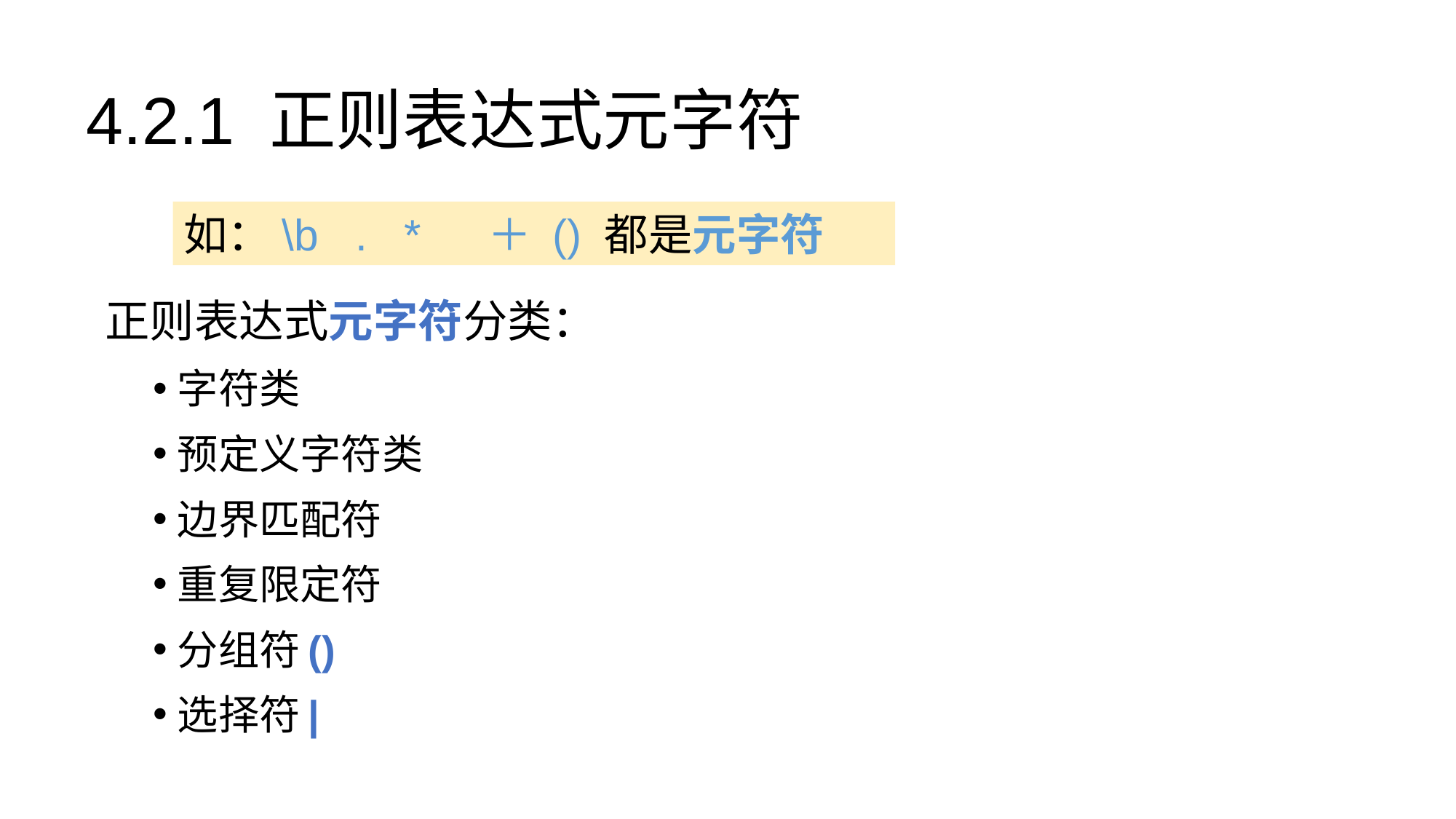

# 4.2.1 正则表达式元字符
如：\b   .   * 　＋ () 都是元字符
正则表达式元字符分类：
字符类
预定义字符类
边界匹配符
重复限定符
分组符()
选择符|